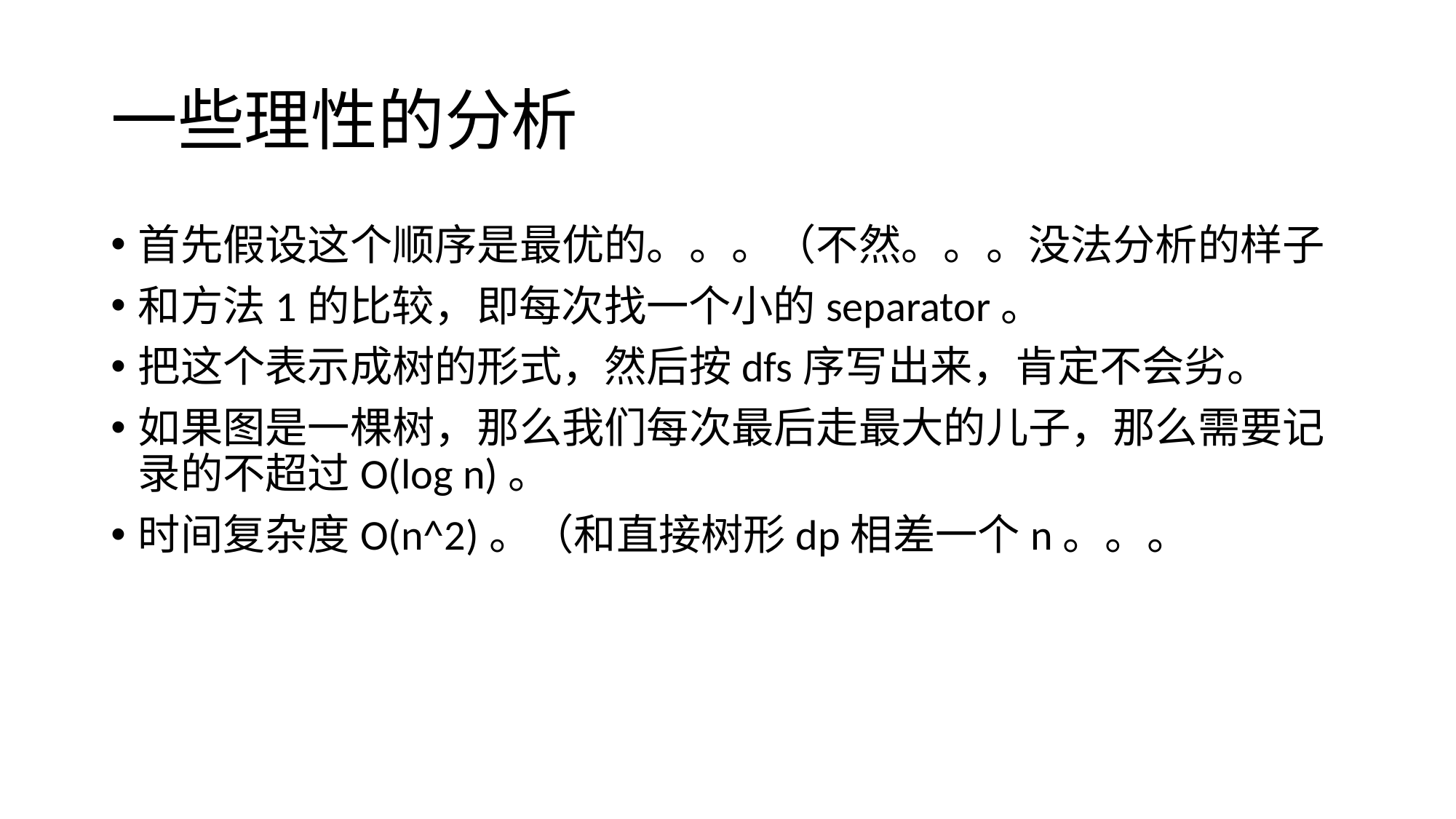

# 一些理性的分析
首先假设这个顺序是最优的。。。（不然。。。没法分析的样子
和方法1的比较，即每次找一个小的separator。
把这个表示成树的形式，然后按dfs序写出来，肯定不会劣。
如果图是一棵树，那么我们每次最后走最大的儿子，那么需要记录的不超过O(log n)。
时间复杂度O(n^2)。（和直接树形dp相差一个n。。。